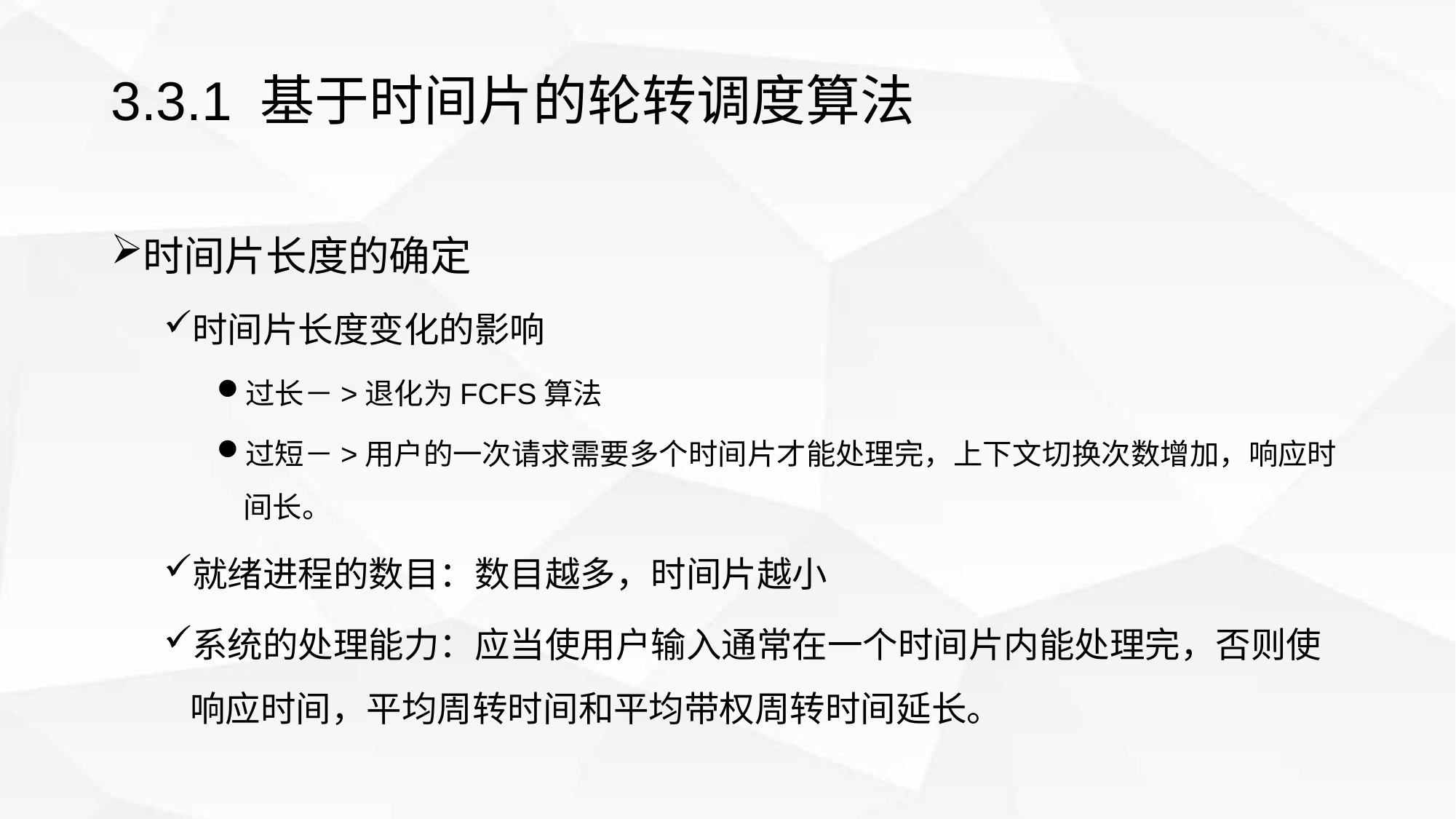

# 3.3.1 基于时间片的轮转调度算法
时间片长度的确定
时间片长度变化的影响
过长－>退化为FCFS算法
过短－>用户的一次请求需要多个时间片才能处理完，上下文切换次数增加，响应时间长。
就绪进程的数目：数目越多，时间片越小
系统的处理能力：应当使用户输入通常在一个时间片内能处理完，否则使响应时间，平均周转时间和平均带权周转时间延长。